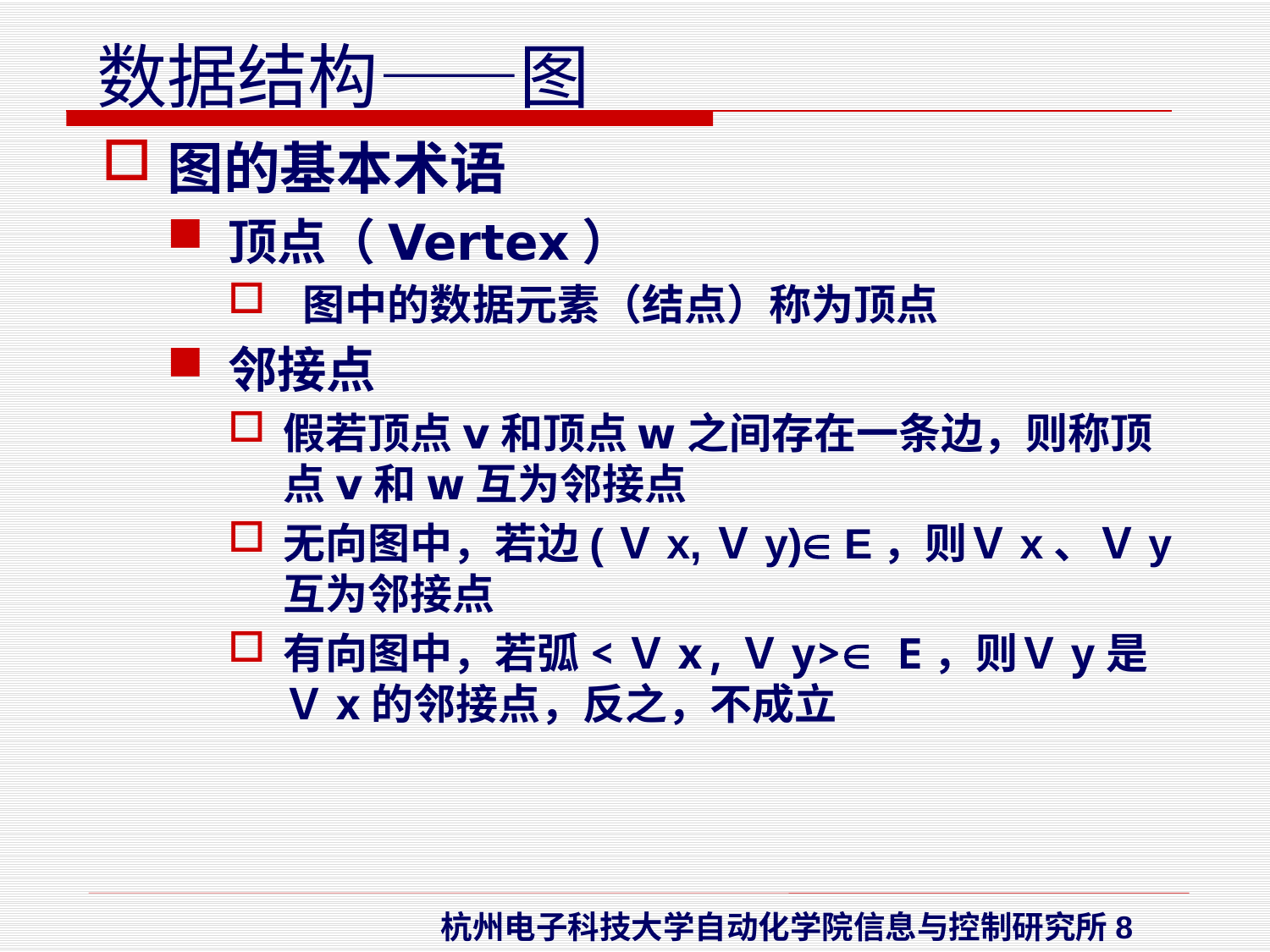

图的基本术语
顶点（Vertex）
 图中的数据元素（结点）称为顶点
邻接点
假若顶点v和顶点w之间存在一条边，则称顶点v和w互为邻接点
无向图中，若边(Ｖx,Ｖy)∈ E，则Ｖx、Ｖy互为邻接点
有向图中，若弧<Ｖx,Ｖy>∈ E，则Ｖy是Ｖx的邻接点，反之，不成立